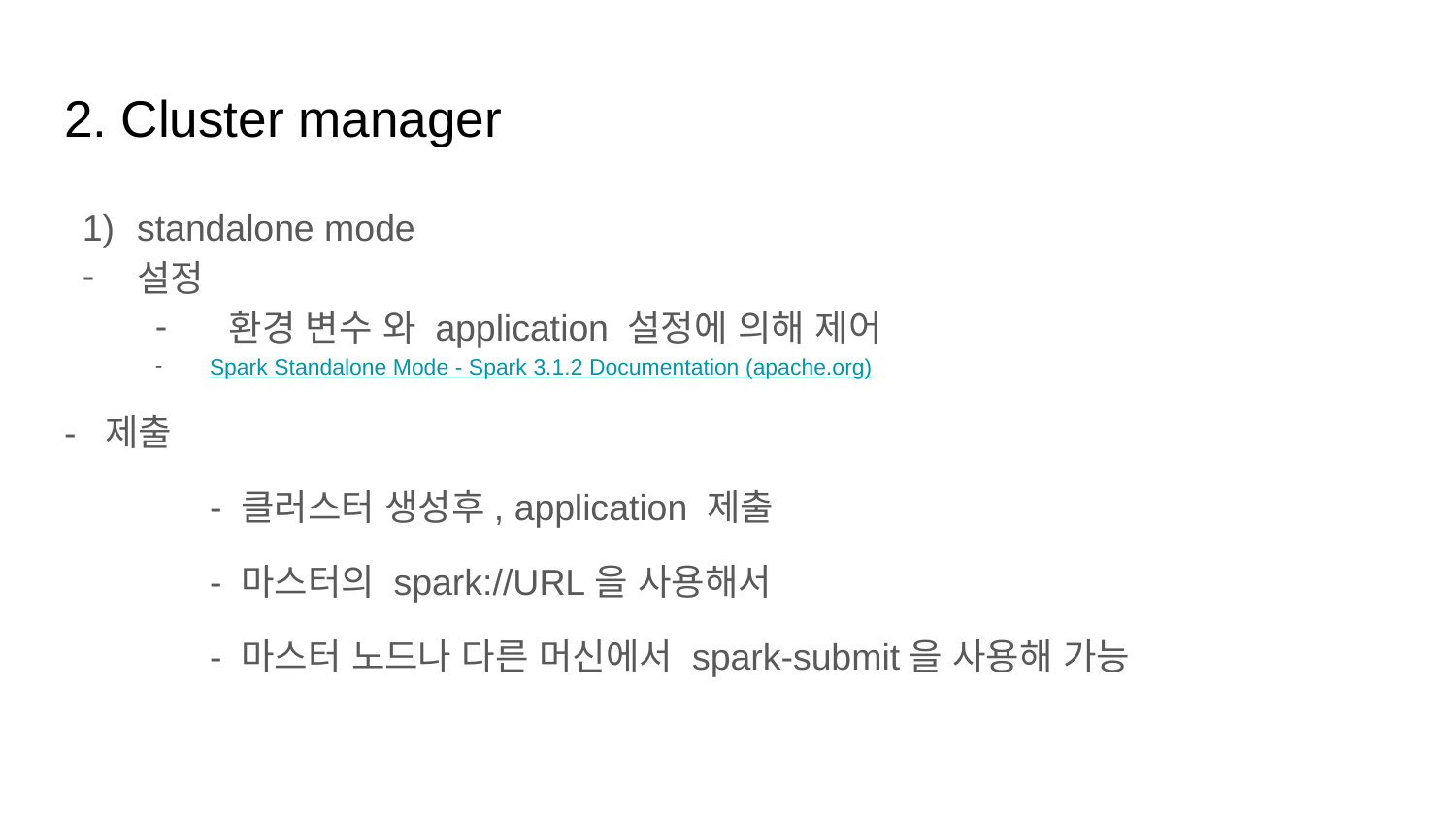

# 2. Cluster manager
standalone mode
설정
 환경 변수 와 application 설정에 의해 제어
Spark Standalone Mode - Spark 3.1.2 Documentation (apache.org)
-  제출
	- 클러스터 생성후, application 제출
	- 마스터의 spark://URL을 사용해서
	- 마스터 노드나 다른 머신에서 spark-submit을 사용해 가능